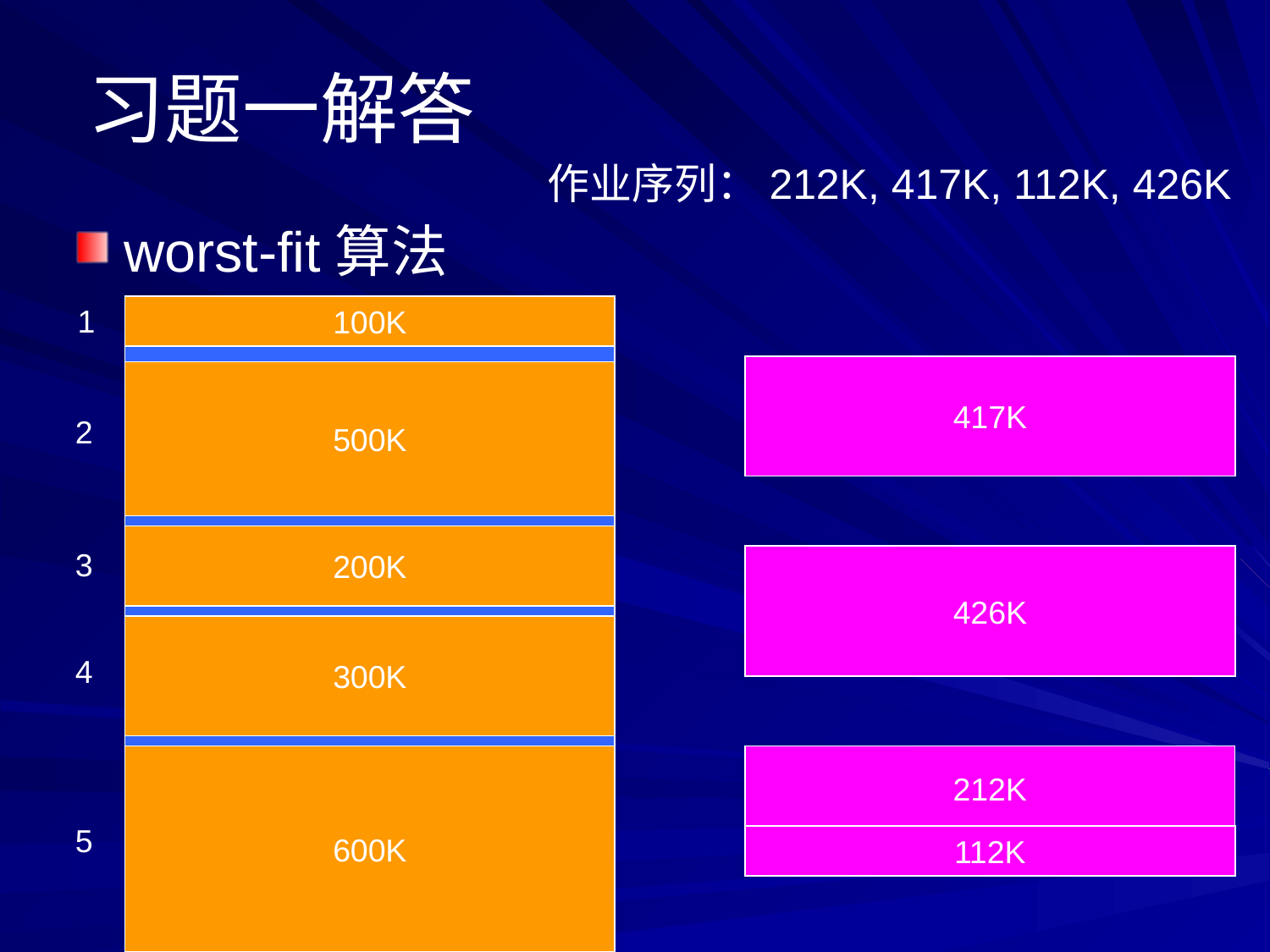

习题一解答
作业序列：212K, 417K, 112K, 426K
worst-fit算法
1

100K
417K
500K
2
200K
3
426K
300K
4
600K
212K
5
112K